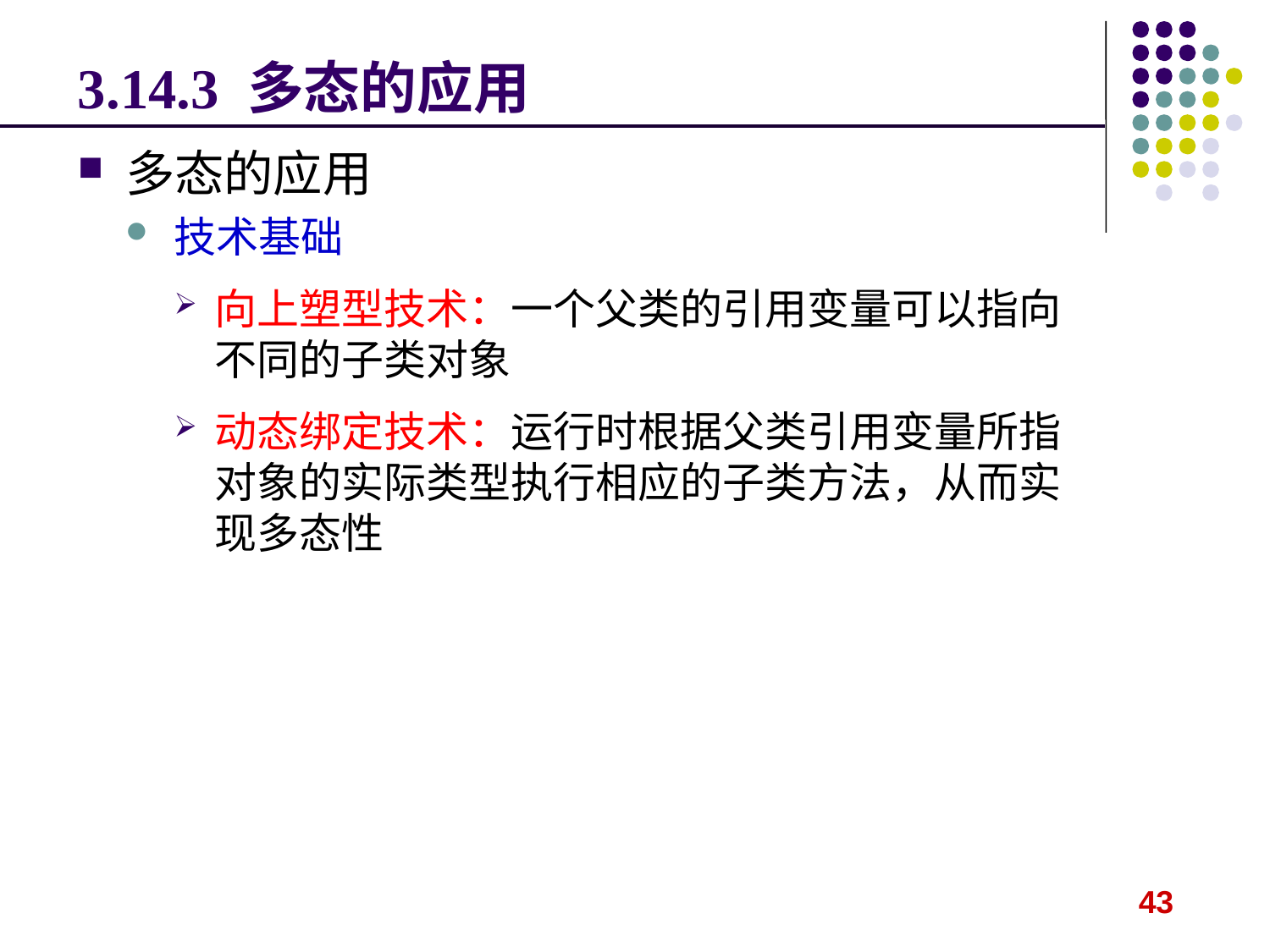

# 3.14.3 多态的应用
多态的应用
技术基础
向上塑型技术：一个父类的引用变量可以指向不同的子类对象
动态绑定技术：运行时根据父类引用变量所指对象的实际类型执行相应的子类方法，从而实现多态性